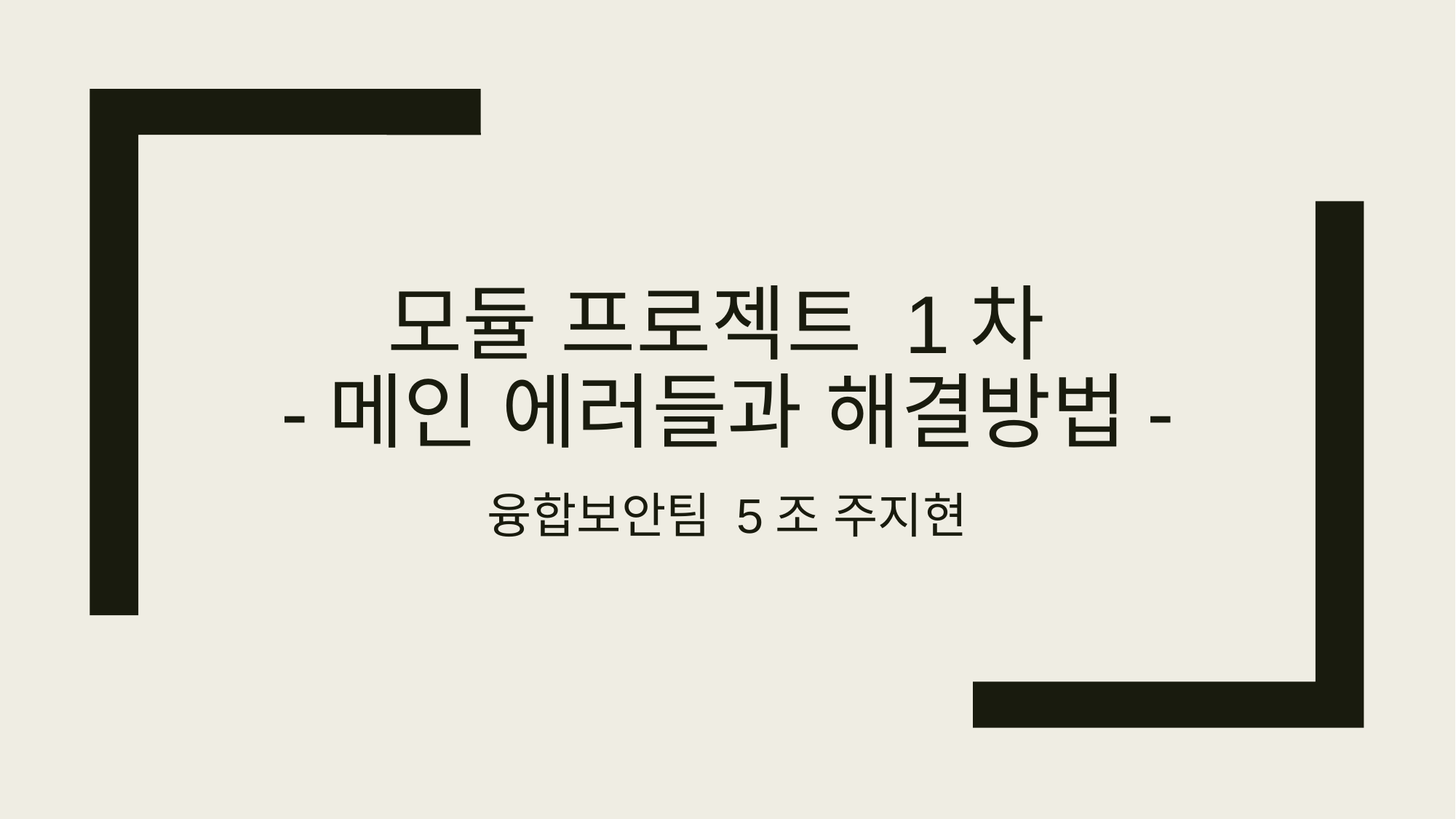

# 모듈 프로젝트 1차 -메인 에러들과 해결방법-
융합보안팀 5조 주지현